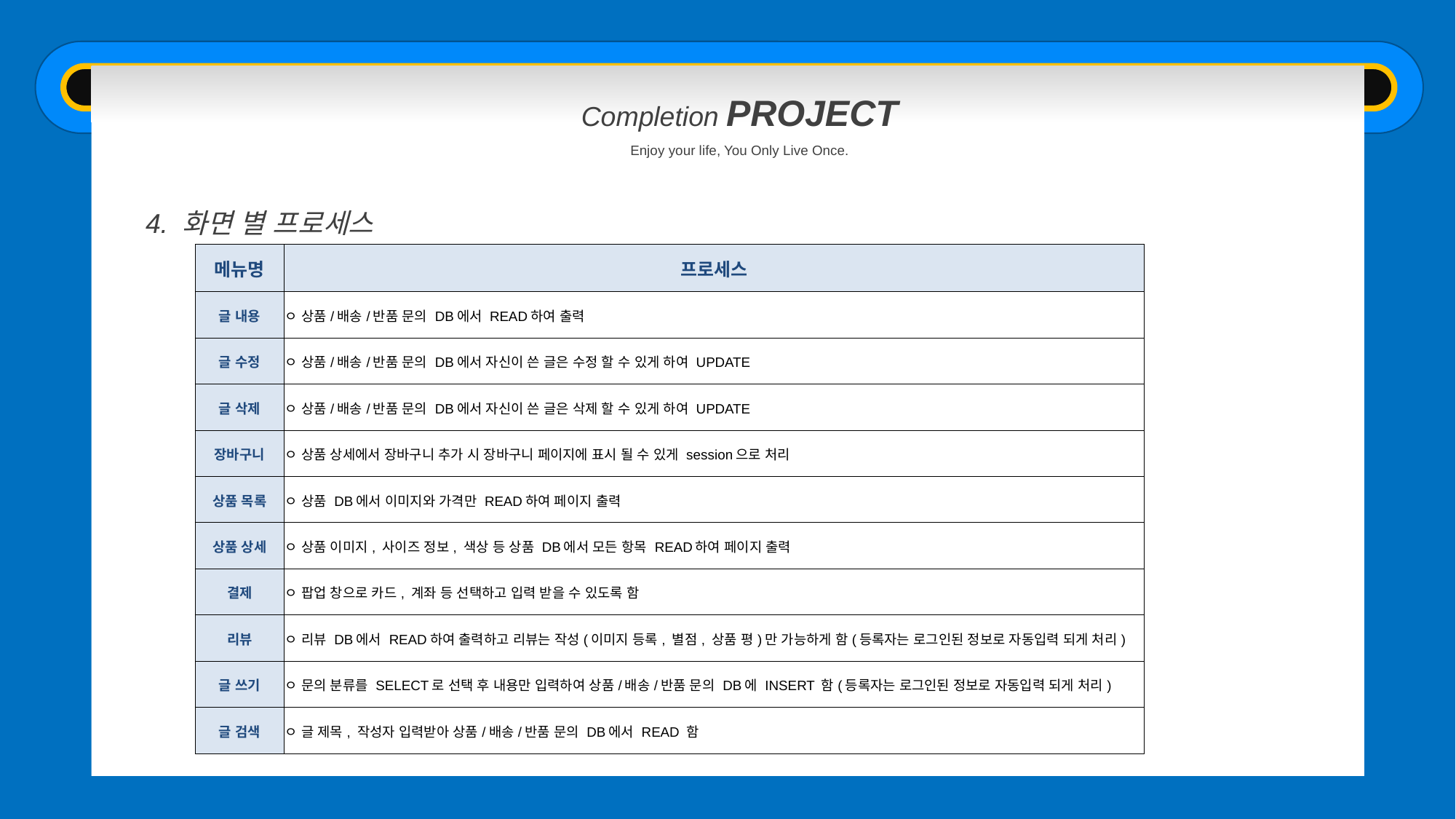

Completion PROJECT
Enjoy your life, You Only Live Once.

4. 화면 별 프로세스

| 메뉴명 | 프로세스 |
| --- | --- |
| 글 내용 | ㅇ 상품/배송/반품 문의 DB에서 READ하여 출력 |
| 글 수정 | ㅇ 상품/배송/반품 문의 DB에서 자신이 쓴 글은 수정 할 수 있게 하여 UPDATE |
| 글 삭제 | ㅇ 상품/배송/반품 문의 DB에서 자신이 쓴 글은 삭제 할 수 있게 하여 UPDATE |
| 장바구니 | ㅇ 상품 상세에서 장바구니 추가 시 장바구니 페이지에 표시 될 수 있게 session으로 처리 |
| 상품 목록 | ㅇ 상품 DB에서 이미지와 가격만 READ하여 페이지 출력 |
| 상품 상세 | ㅇ 상품 이미지, 사이즈 정보, 색상 등 상품 DB에서 모든 항목 READ하여 페이지 출력 |
| 결제 | ㅇ 팝업 창으로 카드, 계좌 등 선택하고 입력 받을 수 있도록 함 |
| 리뷰 | ㅇ 리뷰 DB에서 READ하여 출력하고 리뷰는 작성(이미지 등록, 별점, 상품 평)만 가능하게 함(등록자는 로그인된 정보로 자동입력 되게 처리) |
| 글 쓰기 | ㅇ 문의 분류를 SELECT로 선택 후 내용만 입력하여 상품/배송/반품 문의 DB에 INSERT 함(등록자는 로그인된 정보로 자동입력 되게 처리) |
| 글 검색 | ㅇ 글 제목, 작성자 입력받아 상품/배송/반품 문의 DB에서 READ 함 |